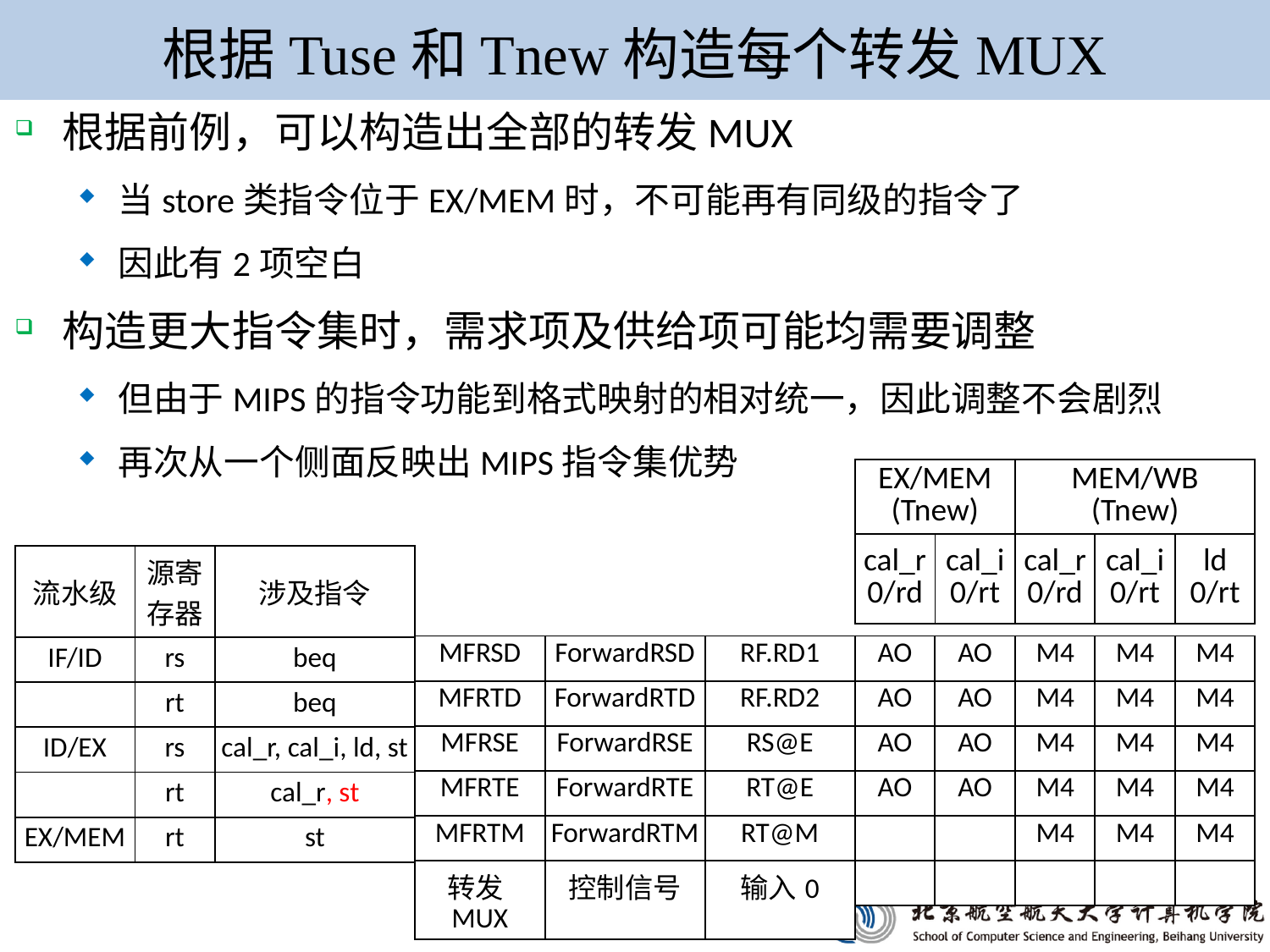

# 根据Tuse和Tnew构造每个转发MUX
根据前例，可以构造出全部的转发MUX
当store类指令位于EX/MEM时，不可能再有同级的指令了
因此有2项空白
构造更大指令集时，需求项及供给项可能均需要调整
但由于MIPS的指令功能到格式映射的相对统一，因此调整不会剧烈
再次从一个侧面反映出MIPS指令集优势
| EX/MEM (Tnew) |  | MEM/WB (Tnew) |  |  |
| --- | --- | --- | --- | --- |
| cal\_r 0/rd | cal\_i 0/rt | cal\_r 0/rd | cal\_i 0/rt | ld 0/rt |
| 流水级 | 源寄存器 | 涉及指令 |
| --- | --- | --- |
| IF/ID | rs | beq |
|  | rt | beq |
| ID/EX | rs | cal\_r, cal\_i, ld, st |
|  | rt | cal\_r, st |
| EX/MEM | rt | st |
| MFRSD | ForwardRSD | RF.RD1 |
| --- | --- | --- |
| MFRTD | ForwardRTD | RF.RD2 |
| MFRSE | ForwardRSE | RS@E |
| MFRTE | ForwardRTE | RT@E |
| MFRTM | ForwardRTM | RT@M |
| 转发MUX | 控制信号 | 输入0 |
| AO | AO | M4 | M4 | M4 |
| --- | --- | --- | --- | --- |
| AO | AO | M4 | M4 | M4 |
| AO | AO | M4 | M4 | M4 |
| AO | AO | M4 | M4 | M4 |
|  |  | M4 | M4 | M4 |
|  |  |  |  |  |
41